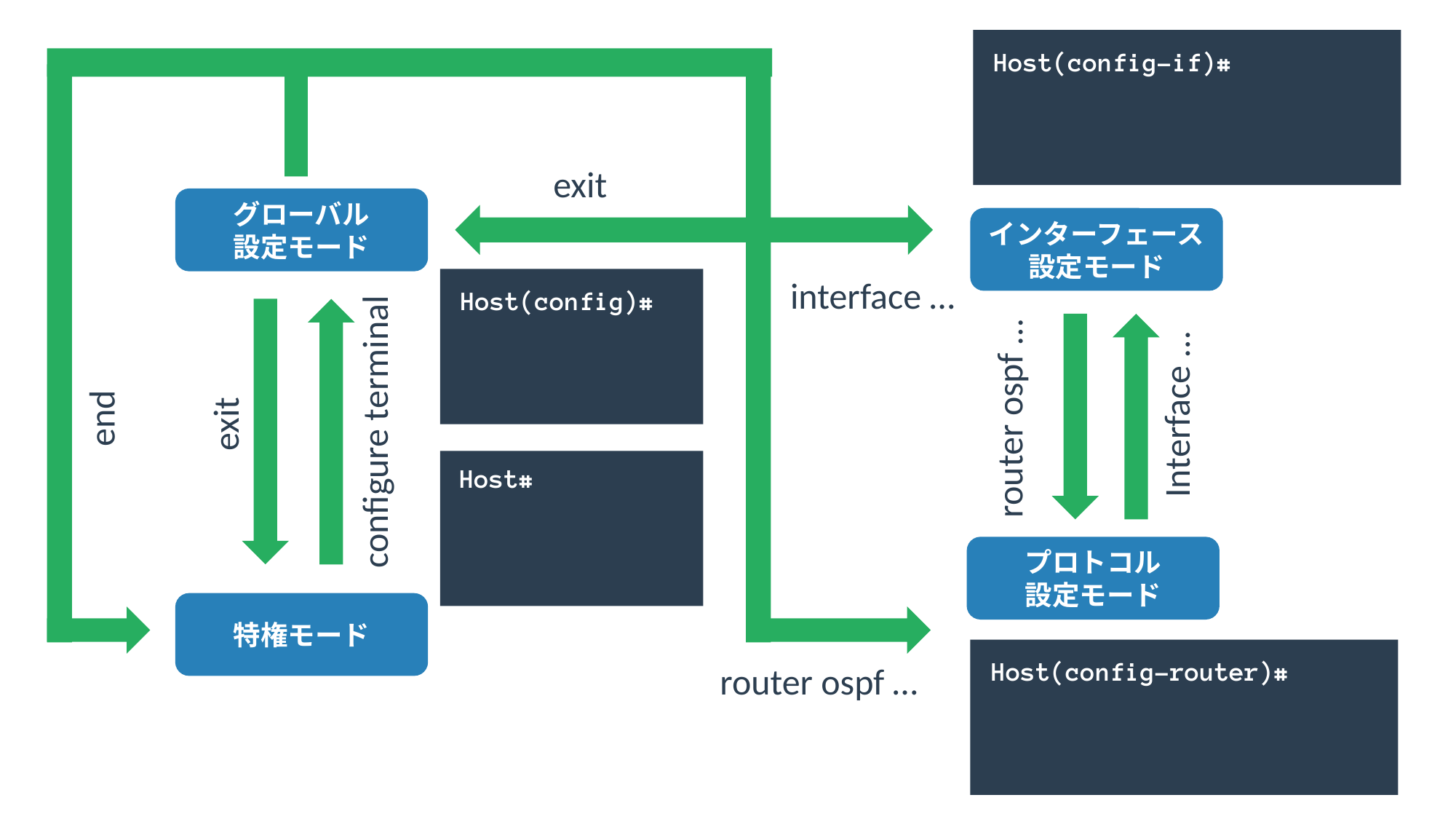

Host(config-if)#

exit
グローバル
設定モード

インターフェース
設定モード
interface …

Host(config)#

Interface …
router ospf …
end

exit
configure terminal

Host#
プロトコル
設定モード
特権モード

Host(config-router)#
router ospf …